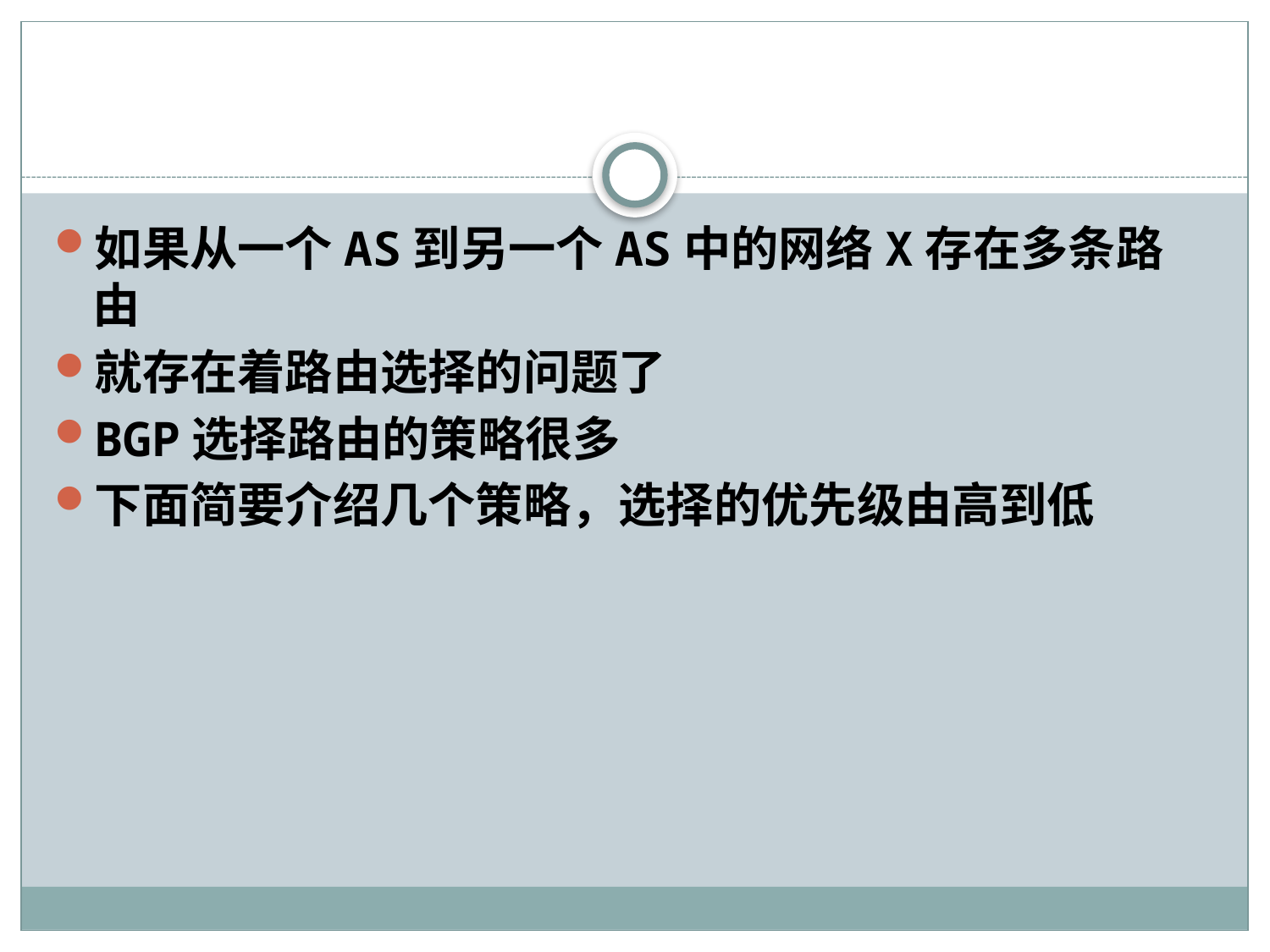

#
如果从一个AS到另一个AS中的网络X存在多条路由
就存在着路由选择的问题了
BGP选择路由的策略很多
下面简要介绍几个策略，选择的优先级由高到低